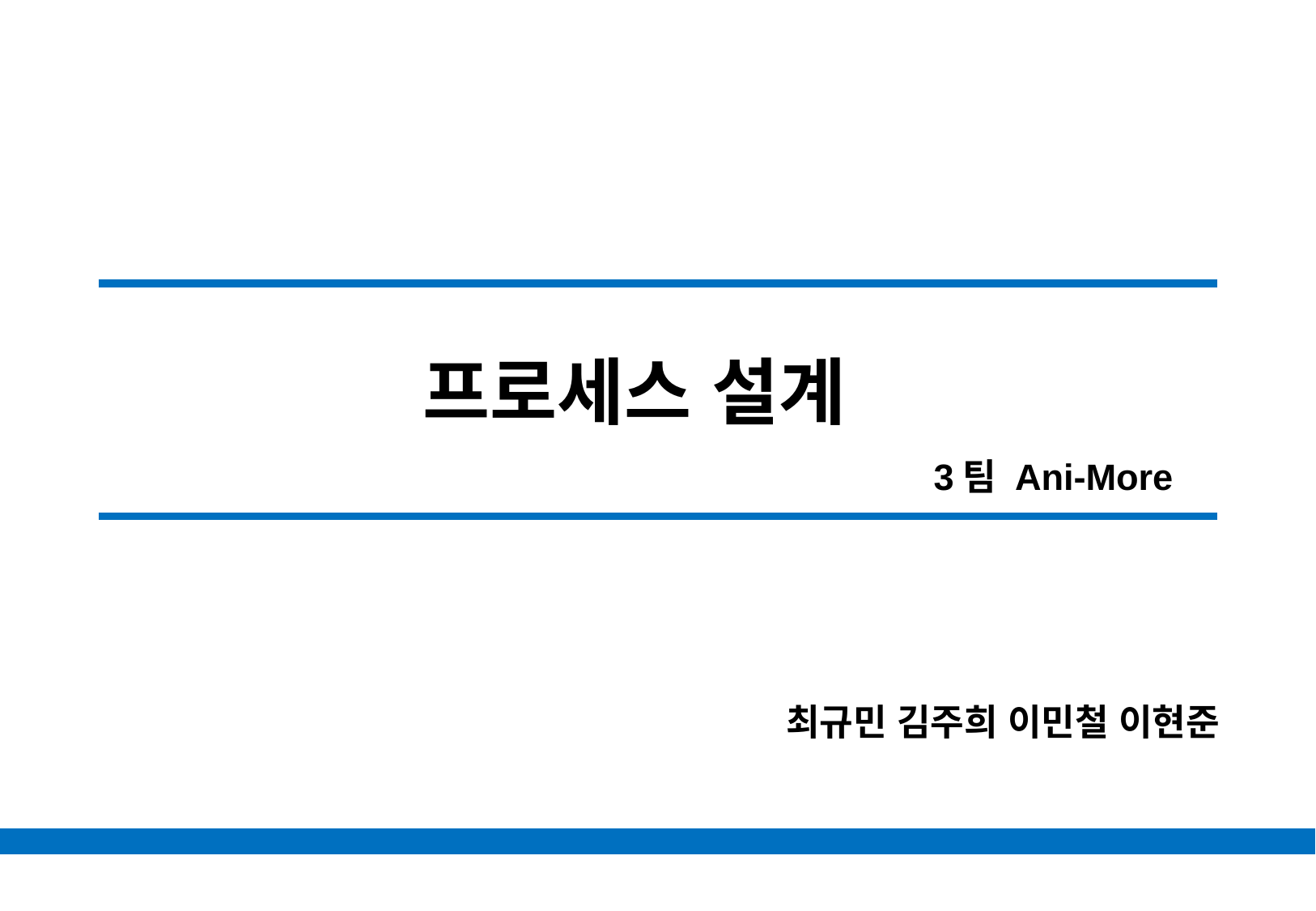

# 프로세스 설계
3팀 Ani-More
최규민 김주희 이민철 이현준